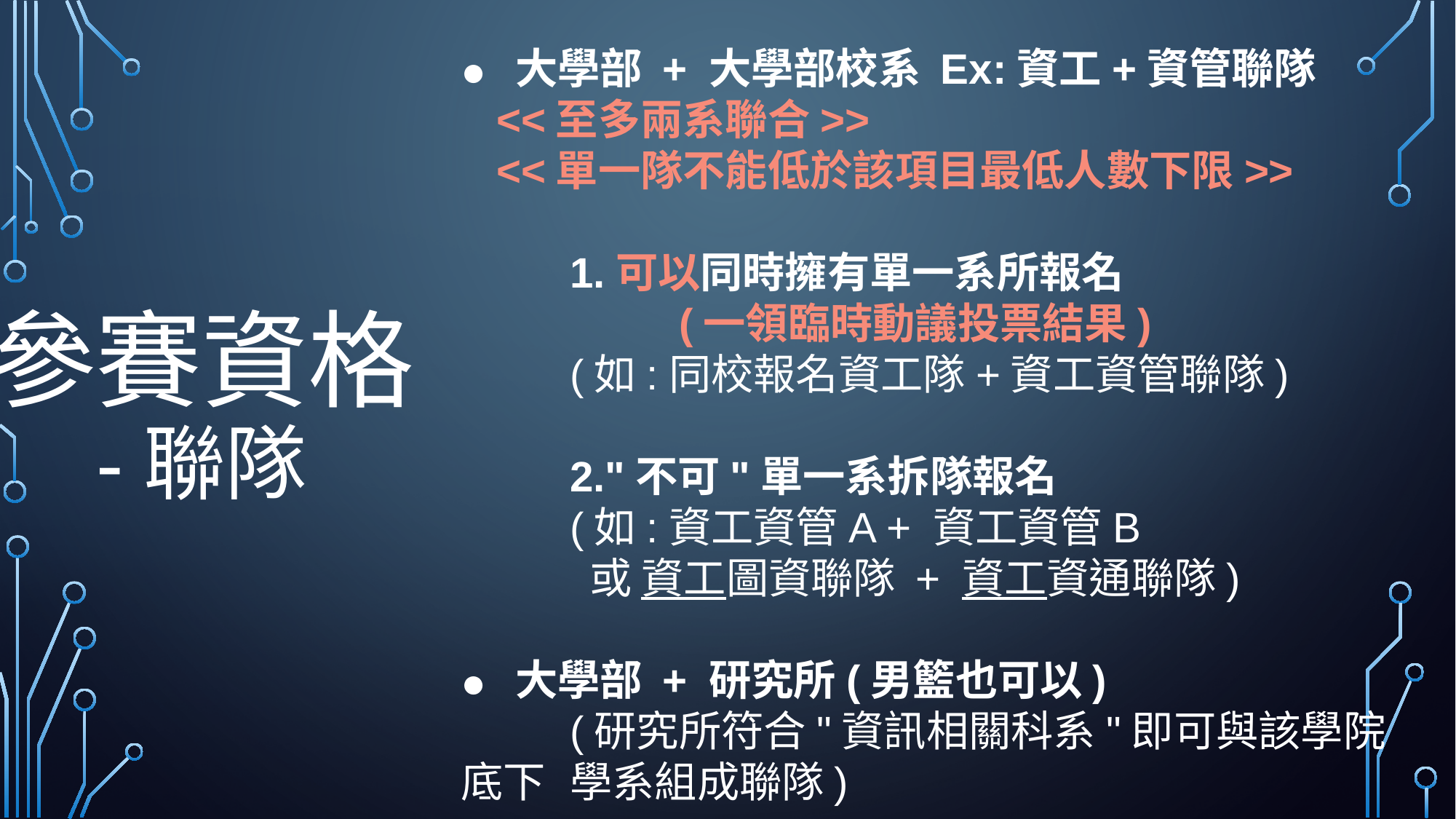

大學部 + 大學部校系 Ex:資工+資管聯隊
   <<至多兩系聯合>>
   <<單一隊不能低於該項目最低人數下限>>

	1.可以同時擁有單一系所報名
		(一領臨時動議投票結果)
	(如:同校報名資工隊+資工資管聯隊)

	2."不可"單一系拆隊報名
	(如:資工資管A + 資工資管B
	 或 資工圖資聯隊 + 資工資通聯隊)

大學部 + 研究所(男籃也可以)
	(研究所符合"資訊相關科系"即可與該學院底下	學系組成聯隊)
參賽資格
-聯隊